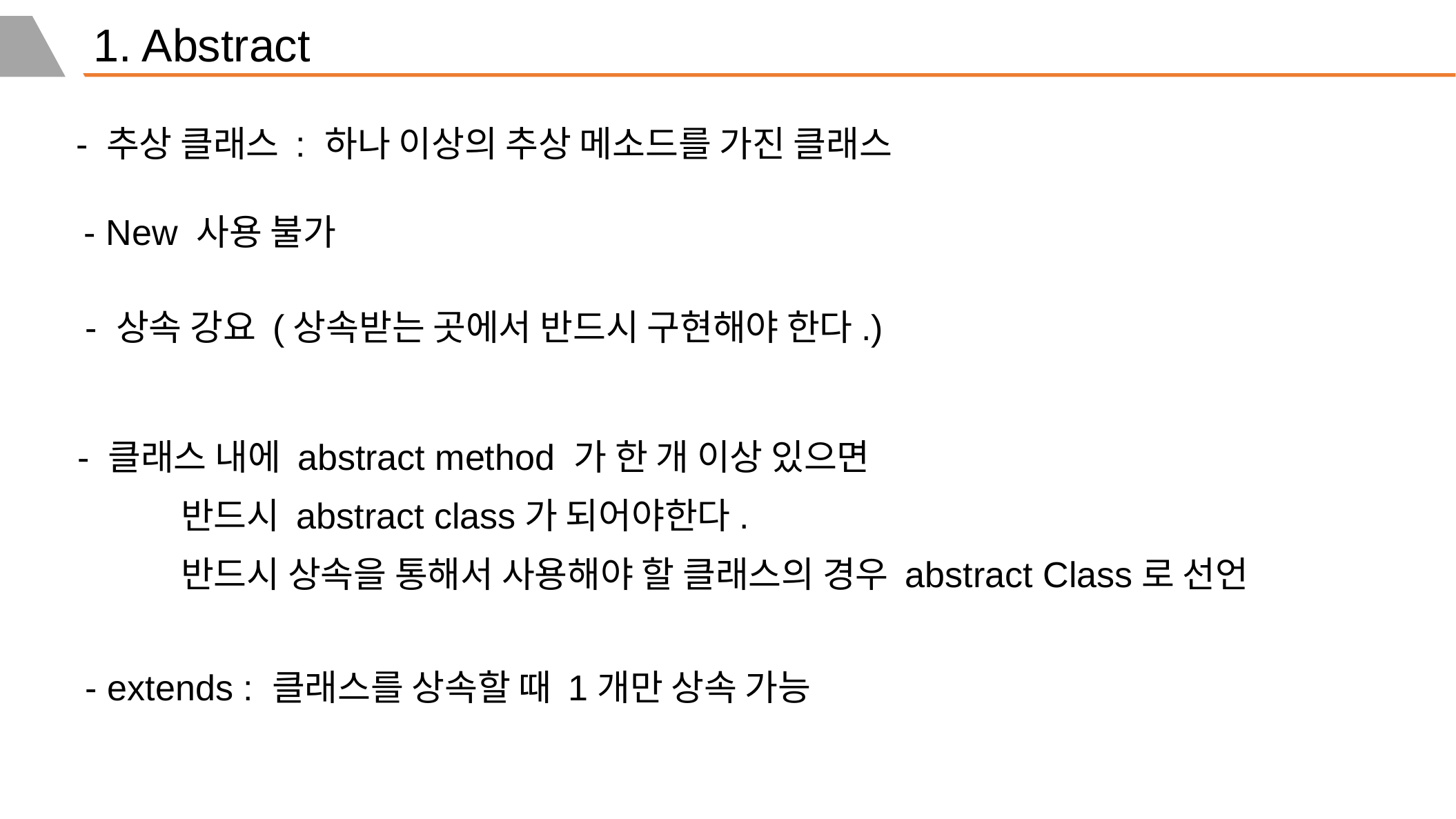

1. Abstract

- 추상 클래스 : 하나 이상의 추상 메소드를 가진 클래스
- New 사용 불가
	- 상속 강요 (상속받는 곳에서 반드시 구현해야 한다.)
	- 클래스 내에 abstract method 가 한 개 이상 있으면
		반드시 abstract class가 되어야한다.
		반드시 상속을 통해서 사용해야 할 클래스의 경우 abstract Class로 선언
	- extends : 클래스를 상속할 때 1개만 상속 가능